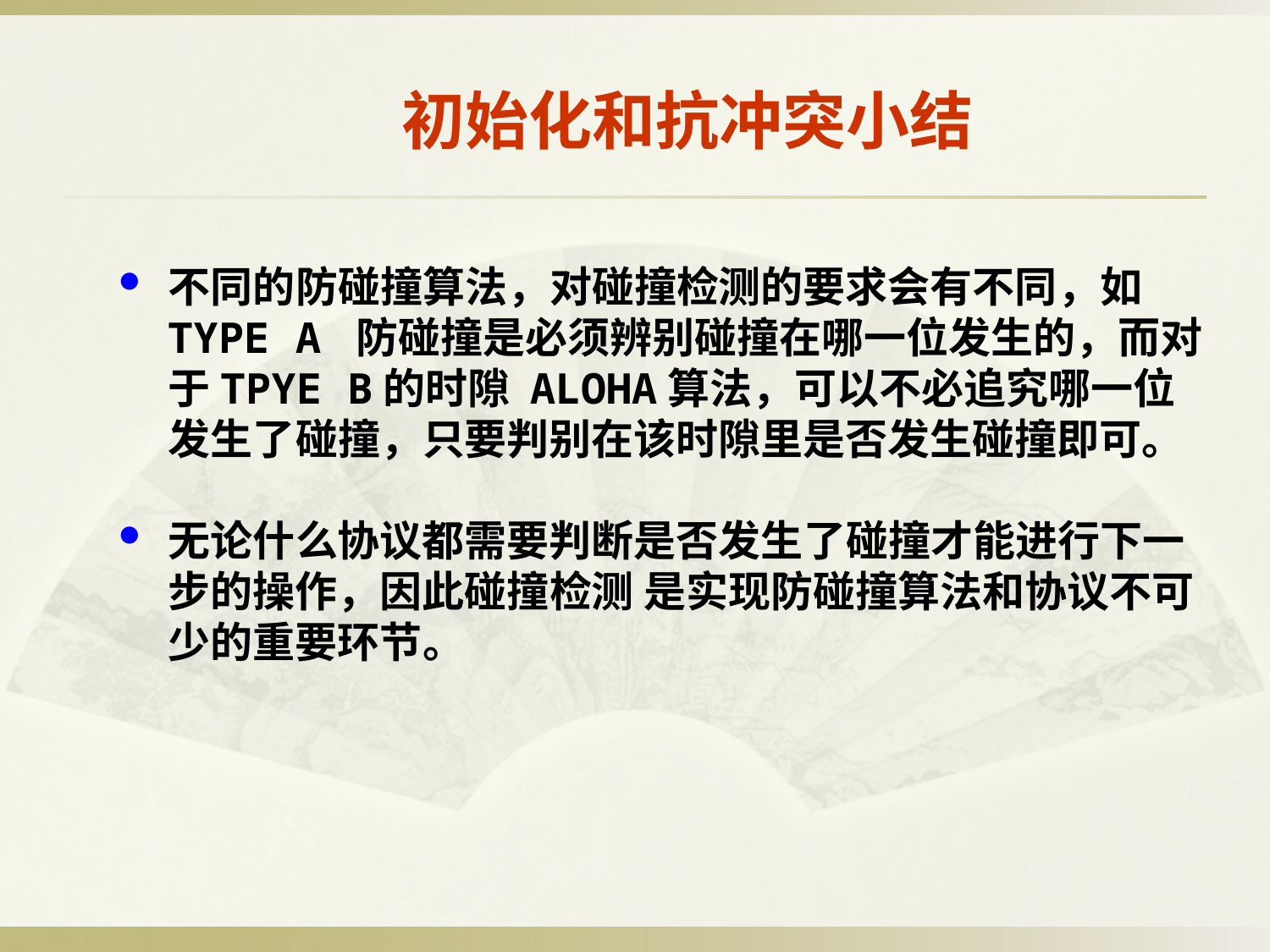

# 初始化和抗冲突小结
不同的防碰撞算法，对碰撞检测的要求会有不同，如TYPE A 防碰撞是必须辨别碰撞在哪一位发生的，而对于TPYE B的时隙 ALOHA算法，可以不必追究哪一位发生了碰撞，只要判别在该时隙里是否发生碰撞即可。

无论什么协议都需要判断是否发生了碰撞才能进行下一步的操作，因此碰撞检测 是实现防碰撞算法和协议不可少的重要环节。